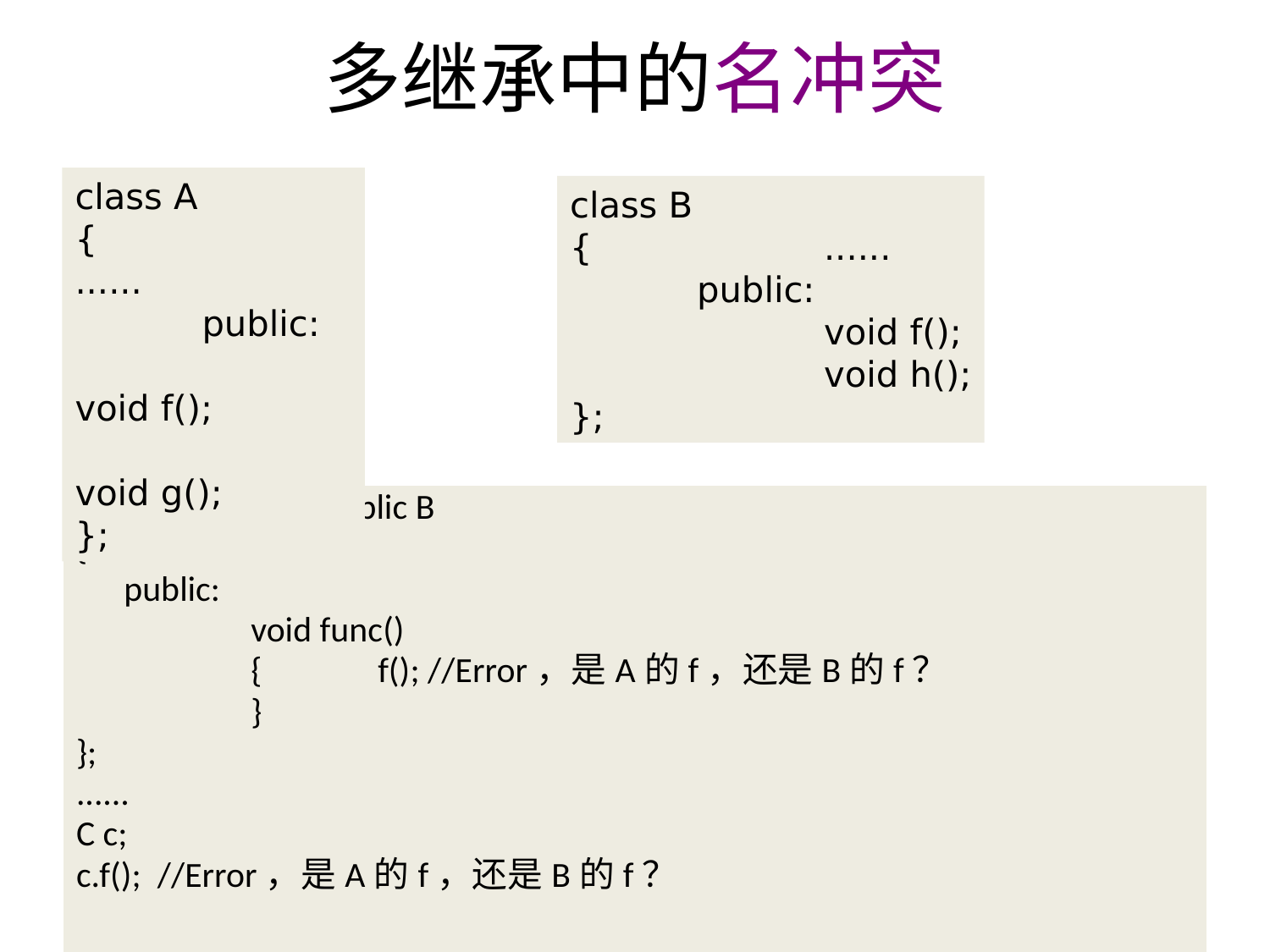

# 多继承中的名冲突
class A
{		......
	public:
		void f();
		void g();
};
class B
{		......
	public:
		void f();
		void h();
};
class C: public A, public B
{		......
	public:
		void func()
		{	f(); //Error，是A的f，还是B的f？
		}
};
......
C c;
c.f();  //Error，是A的f，还是B的f？